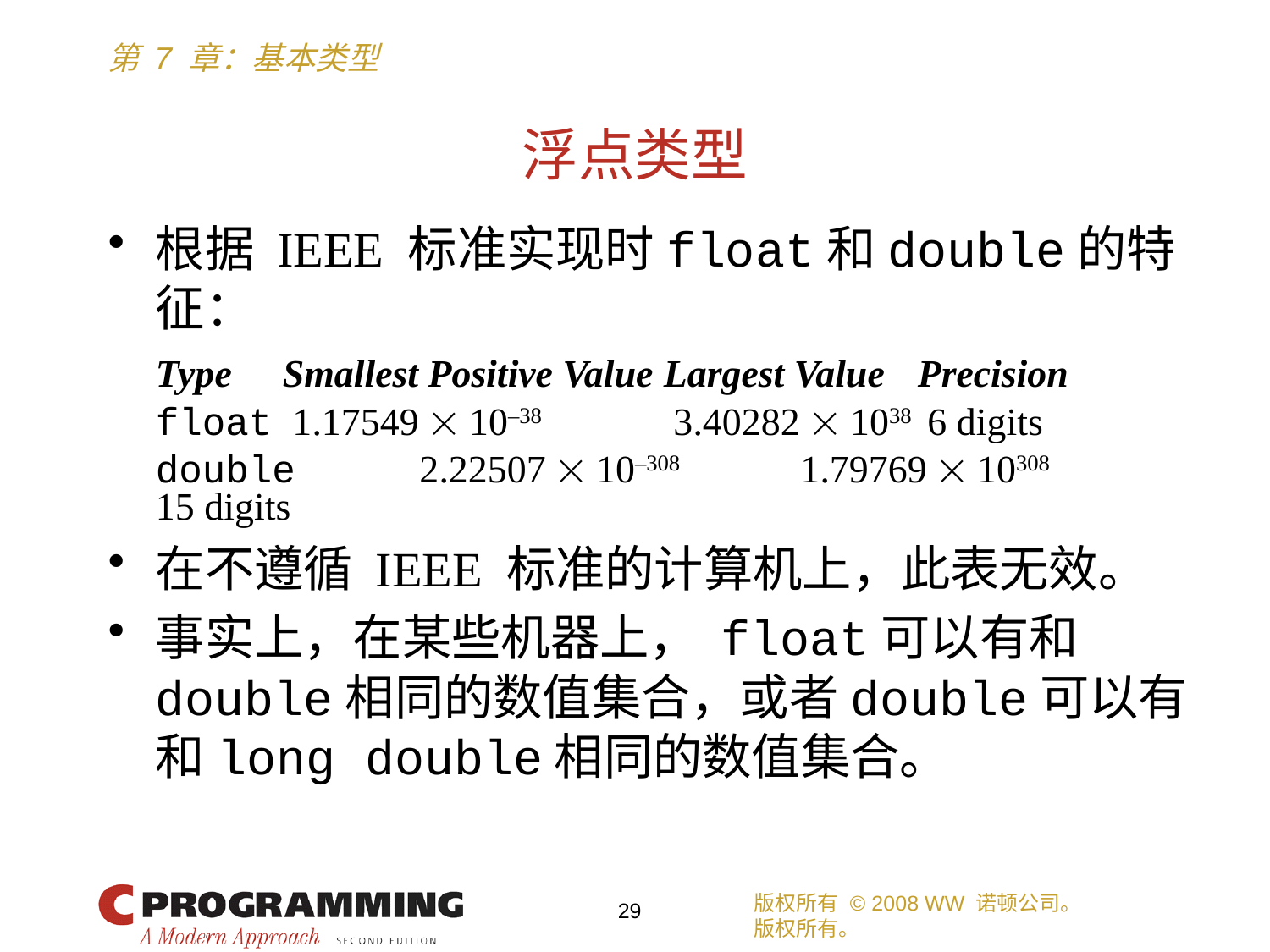

# 浮点类型
根据 IEEE 标准实现时float和double的特征：
	Type	Smallest Positive Value	Largest Value	Precision
	float	 1.17549 × 10–38	 3.40282 × 1038	 6 digits
	double	 2.22507 × 10–308	 1.79769 × 10308	 15 digits
在不遵循 IEEE 标准的计算机上，此表无效。
事实上，在某些机器上， float可以有和 double相同的数值集合，或者double可以有和long double相同的数值集合。

版权所有 © 2008 WW 诺顿公司。
版权所有。
29